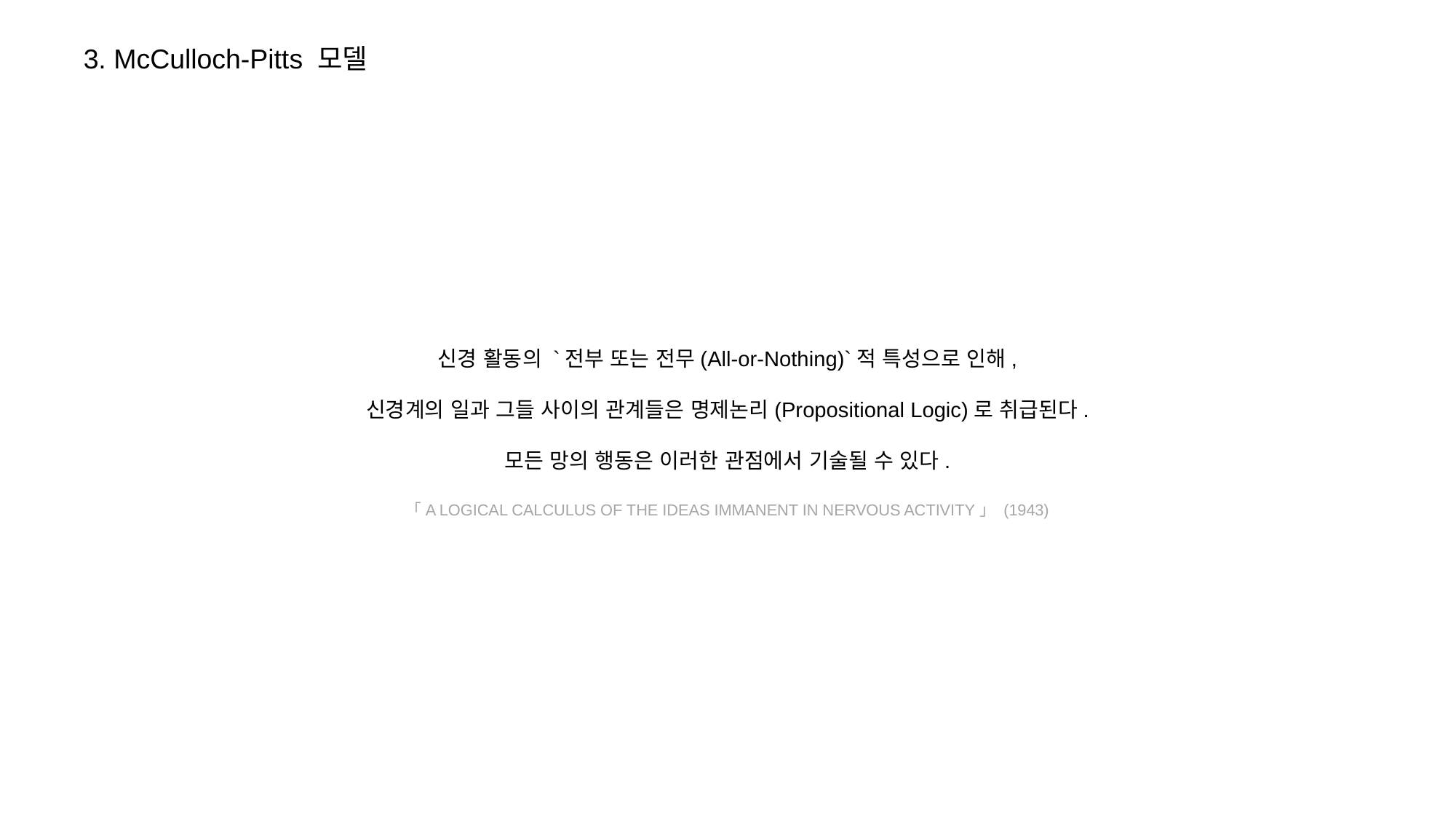

3. McCulloch-Pitts 모델
신경 활동의 `전부 또는 전무(All-or-Nothing)`적 특성으로 인해,
신경계의 일과 그들 사이의 관계들은 명제논리(Propositional Logic)로 취급된다.
모든 망의 행동은 이러한 관점에서 기술될 수 있다.
「A LOGICAL CALCULUS OF THE IDEAS IMMANENT IN NERVOUS ACTIVITY」 (1943)